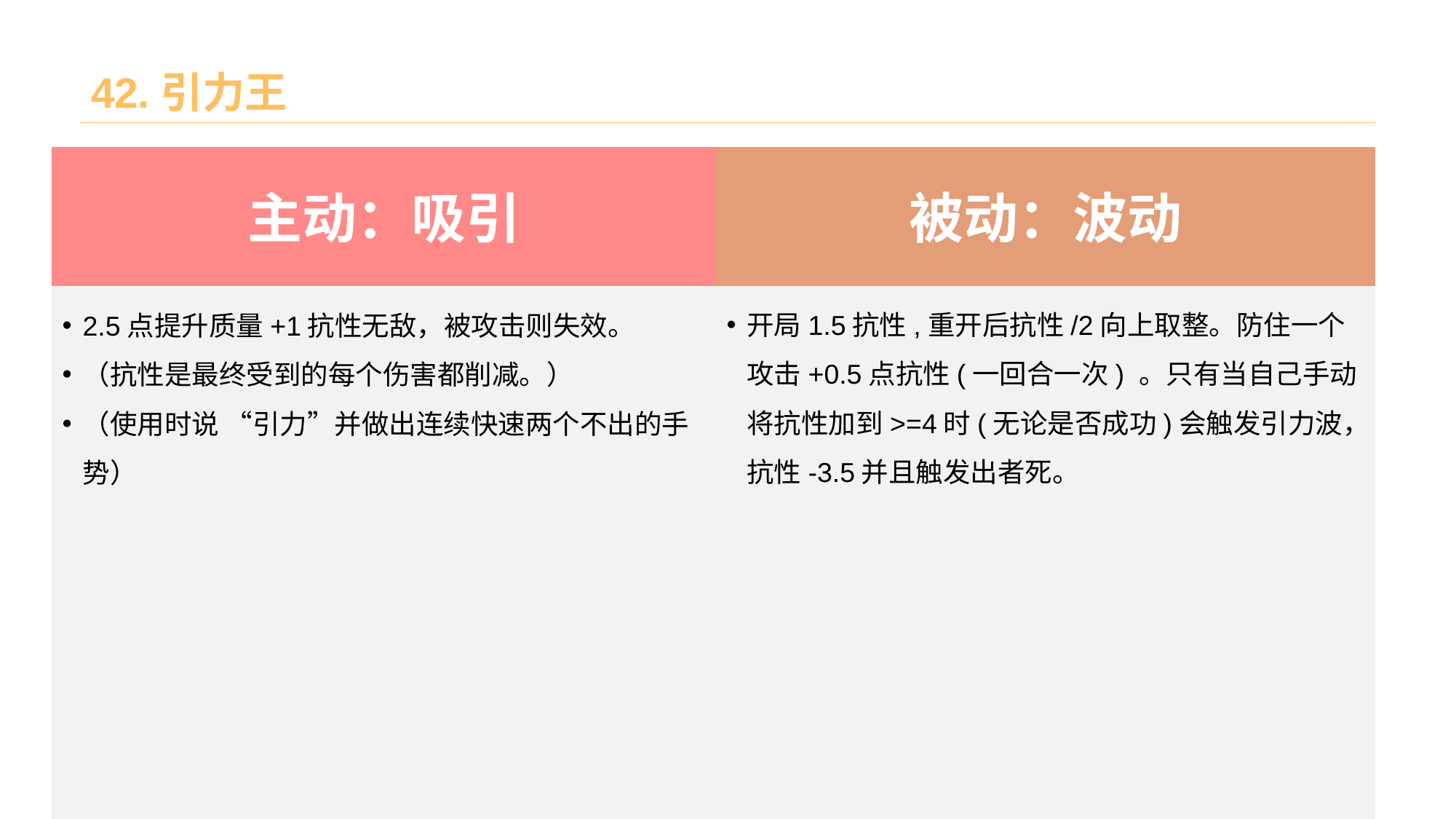

# 42.引力王
被动：波动
主动：吸引
开局1.5抗性,重开后抗性/2向上取整。防住一个攻击+0.5点抗性(一回合一次) 。只有当自己手动将抗性加到>=4时(无论是否成功)会触发引力波，抗性-3.5并且触发出者死。
2.5点提升质量+1抗性无敌，被攻击则失效。
（抗性是最终受到的每个伤害都削减。）
（使用时说 “引力”并做出连续快速两个不出的手势）